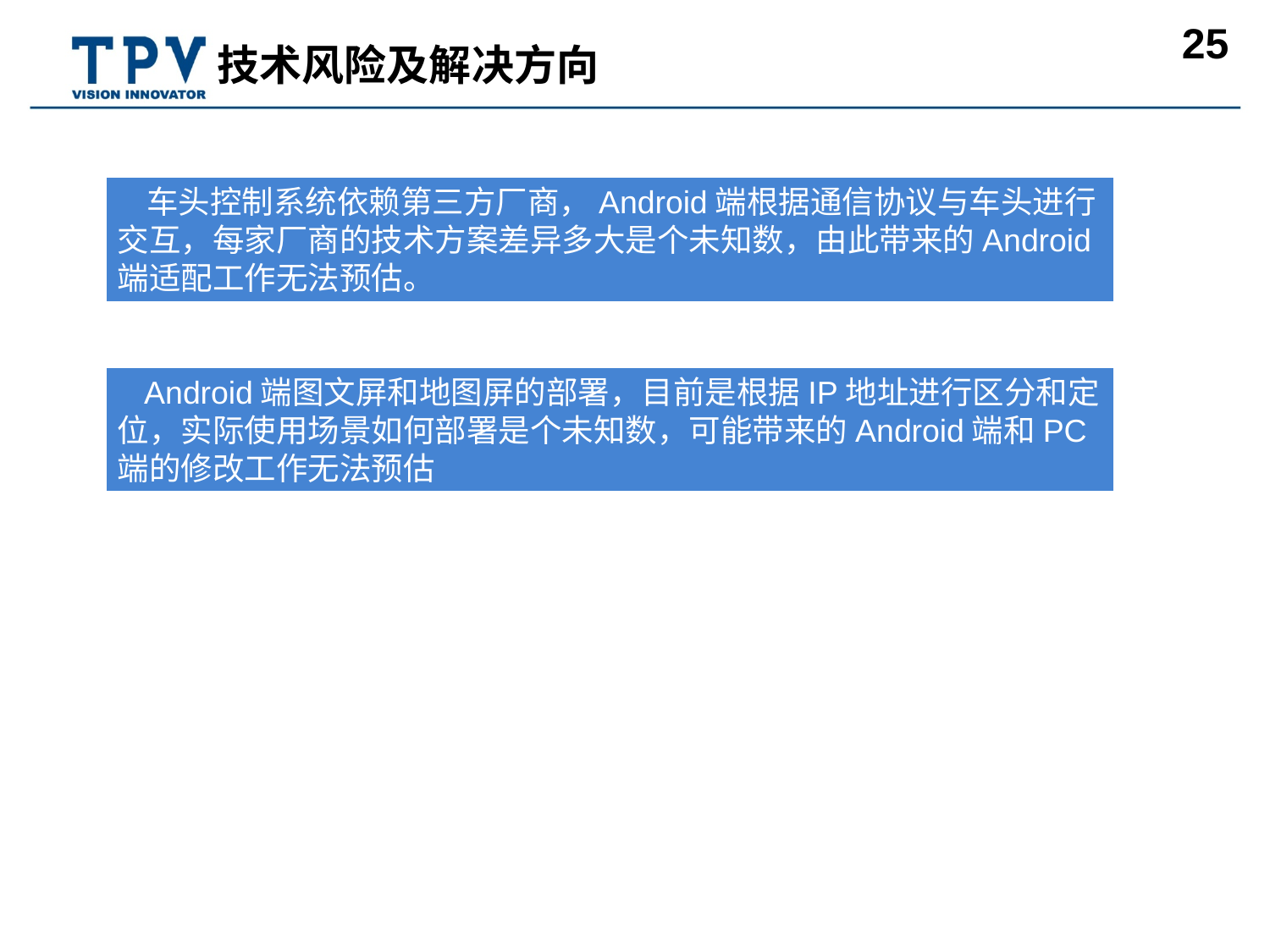

技术风险及解决方向
   车头控制系统依赖第三方厂商，Android端根据通信协议与车头进行交互，每家厂商的技术方案差异多大是个未知数，由此带来的Android端适配工作无法预估。
   Android端图文屏和地图屏的部署，目前是根据IP地址进行区分和定位，实际使用场景如何部署是个未知数，可能带来的Android端和PC端的修改工作无法预估